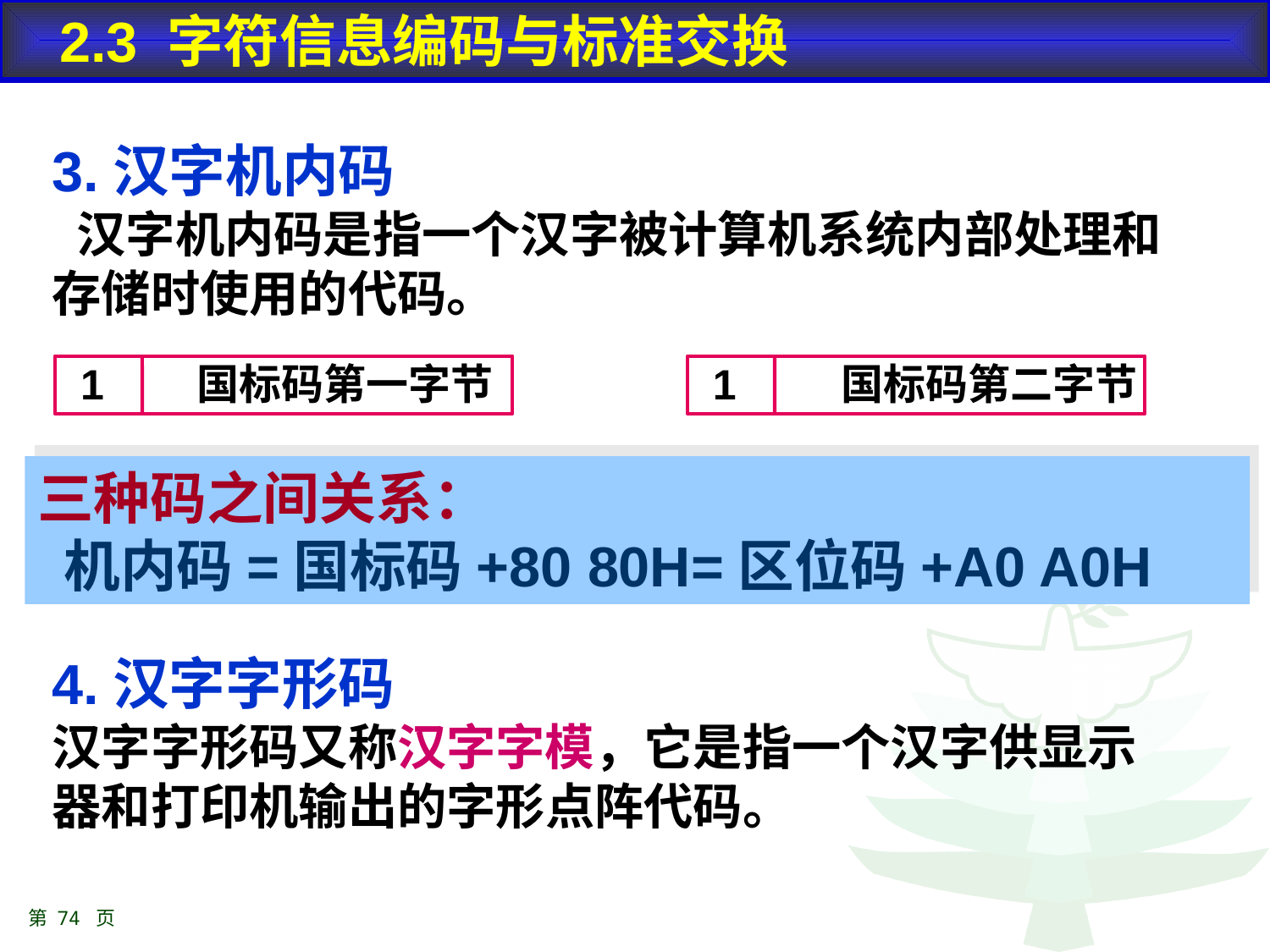

2.3 字符信息编码与标准交换
3.汉字机内码
  汉字机内码是指一个汉字被计算机系统内部处理和存储时使用的代码。

4.汉字字形码
汉字字形码又称汉字字模，它是指一个汉字供显示器和打印机输出的字形点阵代码。
  1       国标码第一字节

  1        国标码第二字节

三种码之间关系：
 机内码=国标码+80 80H=区位码+A0 A0H